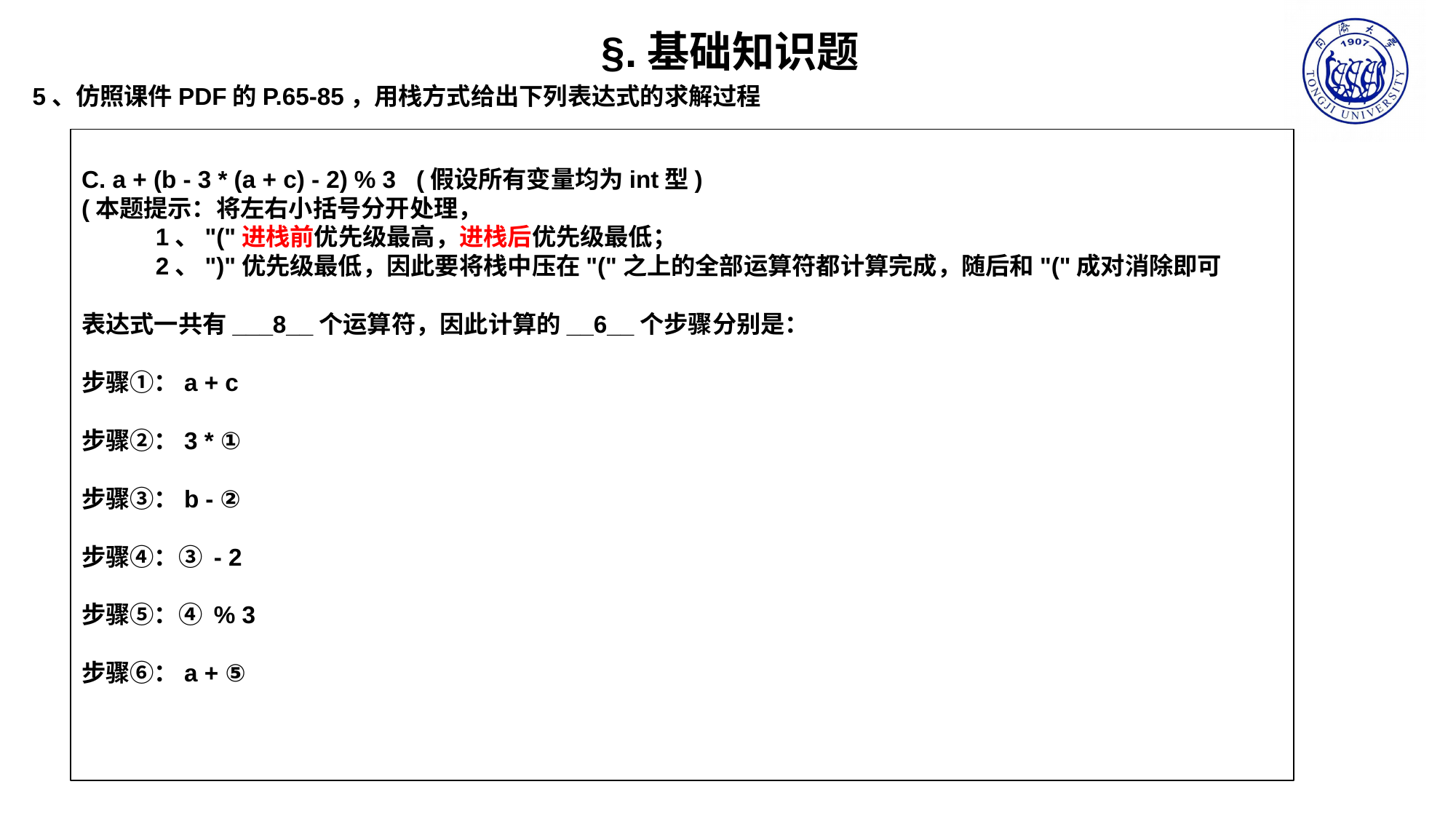

§.基础知识题
5、仿照课件PDF的P.65-85，用栈方式给出下列表达式的求解过程

C. a + (b - 3 * (a + c) - 2) % 3   (假设所有变量均为int型)
(本题提示：将左右小括号分开处理，
           1、"("进栈前优先级最高，进栈后优先级最低；
           2、")"优先级最低，因此要将栈中压在"("之上的全部运算符都计算完成，随后和"("成对消除即可

表达式一共有___8__个运算符，因此计算的__6__个步骤分别是：

步骤①：a + c

步骤②：3 * ①

步骤③：b - ②

步骤④：③ - 2

步骤⑤：④ % 3

步骤⑥：a + ⑤

后面自行添加，主要是对()的理解